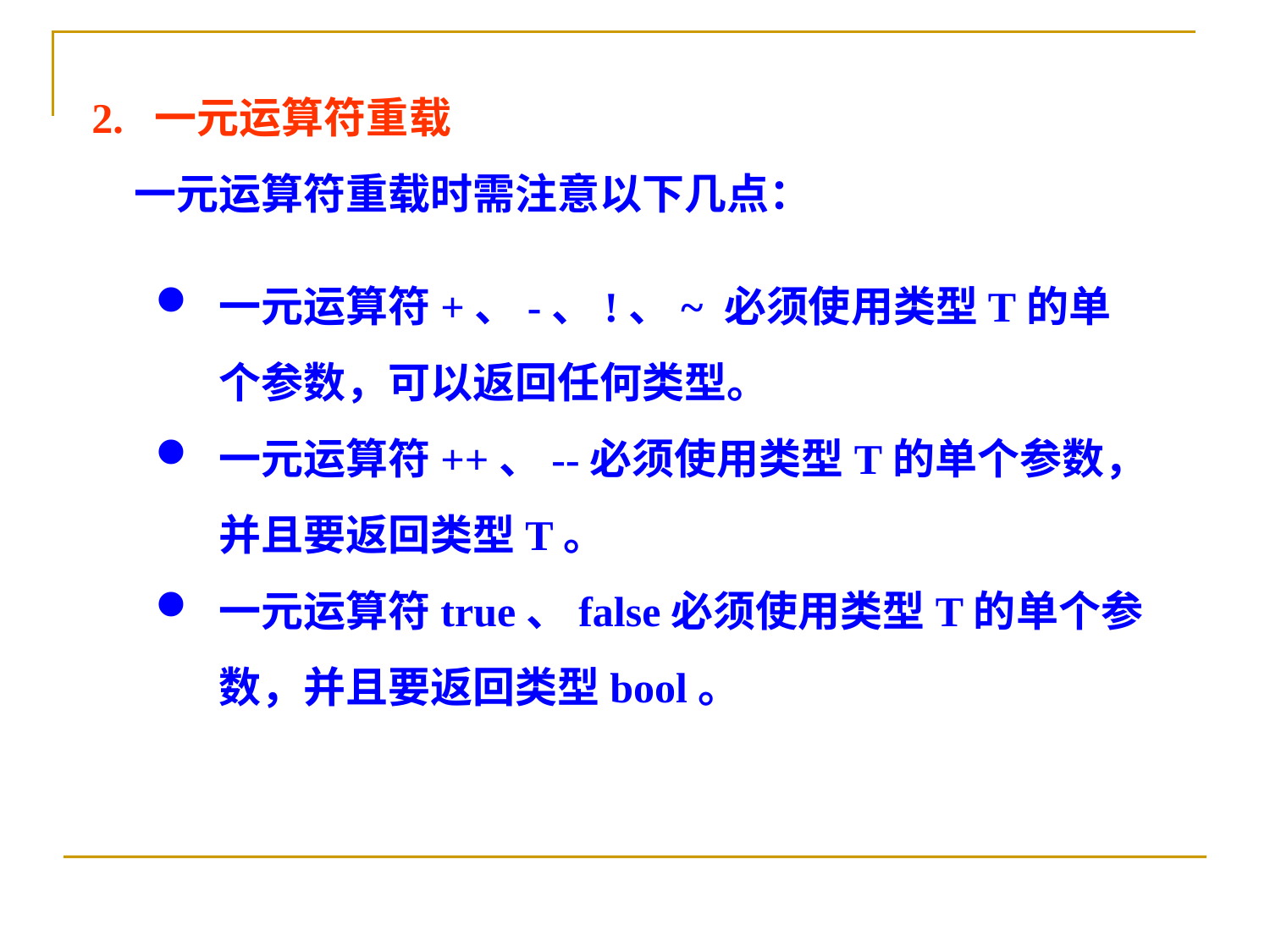

2.  一元运算符重载
　一元运算符重载时需注意以下几点：
一元运算符+、-、!、~ 必须使用类型T的单个参数，可以返回任何类型。
一元运算符++、--必须使用类型T的单个参数，并且要返回类型T。
一元运算符true、false必须使用类型T的单个参数，并且要返回类型bool。